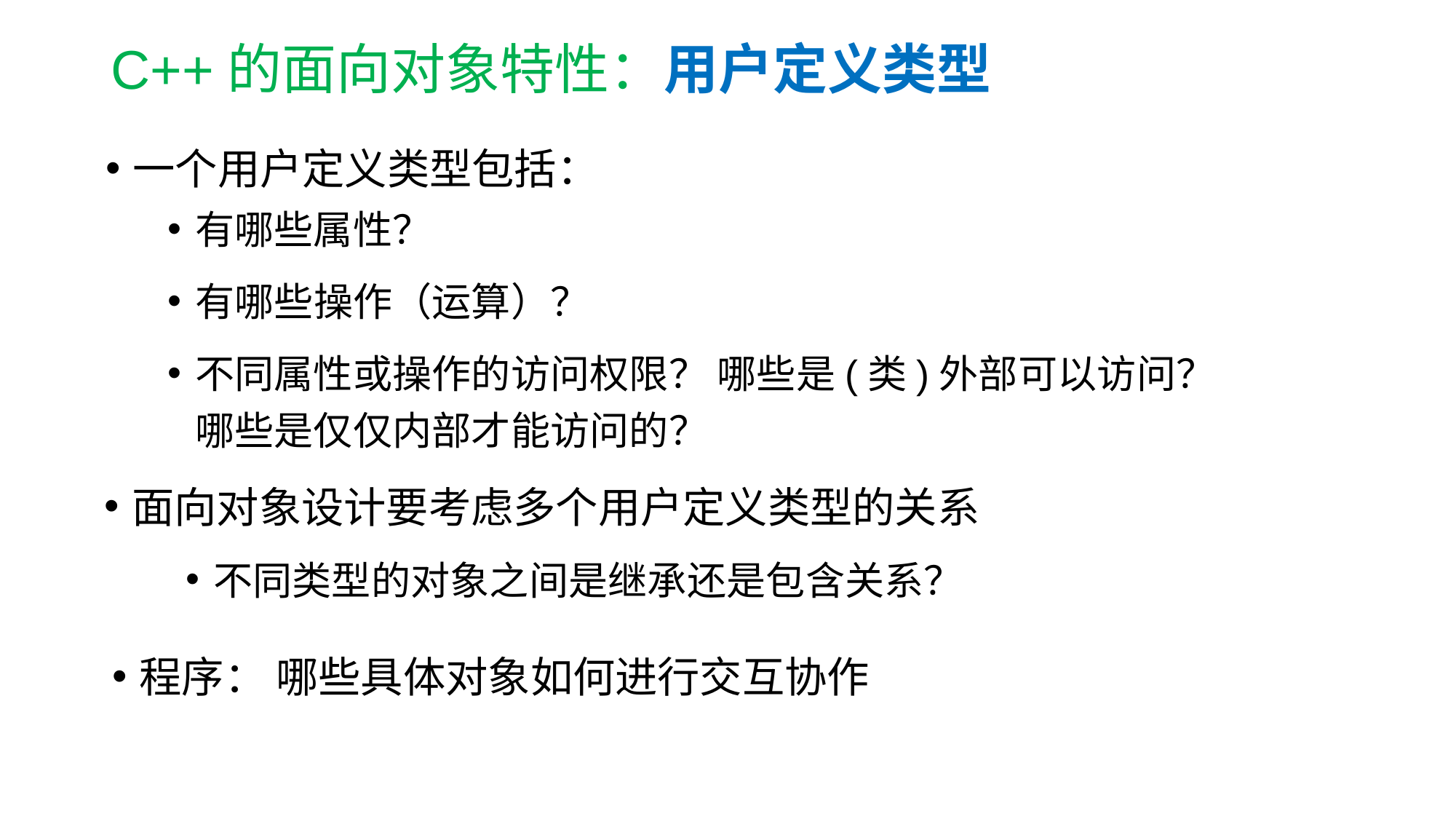

# C++的面向对象特性：用户定义类型
一个用户定义类型包括：
有哪些属性？
有哪些操作（运算）？
不同属性或操作的访问权限？ 哪些是(类)外部可以访问？哪些是仅仅内部才能访问的？
面向对象设计要考虑多个用户定义类型的关系
不同类型的对象之间是继承还是包含关系？
程序： 哪些具体对象如何进行交互协作